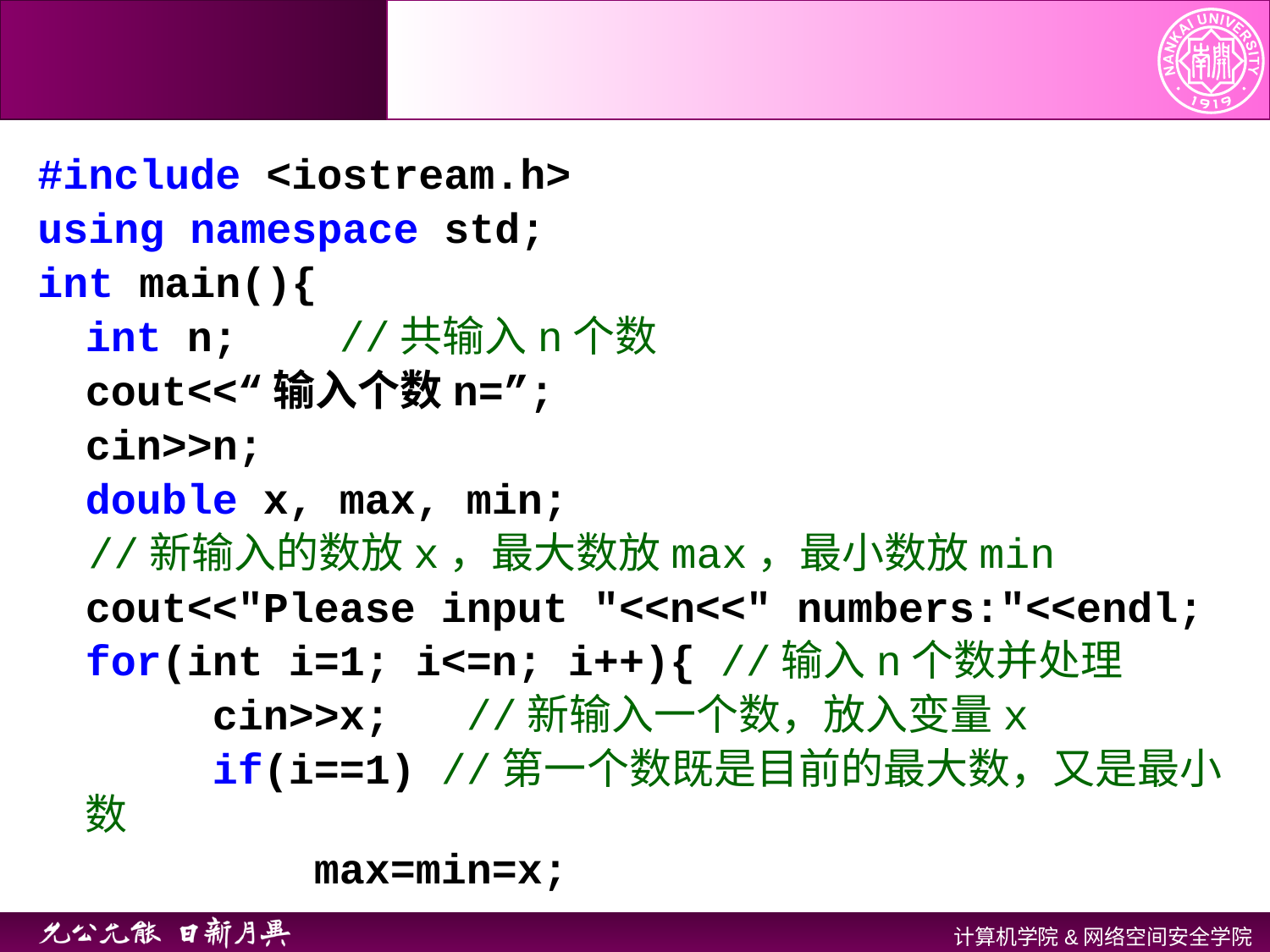

#include <iostream.h>
using namespace std;
int main(){
	int n; 	//共输入n个数
	cout<<“输入个数n=”;
	cin>>n;
	double x, max, min;
  //新输入的数放x，最大数放max，最小数放min
	cout<<"Please input "<<n<<" numbers:"<<endl;
	for(int i=1; i<=n; i++){	//输入n个数并处理
		cin>>x;  	//新输入一个数，放入变量x
		if(i==1) //第一个数既是目前的最大数，又是最小数
		    max=min=x;